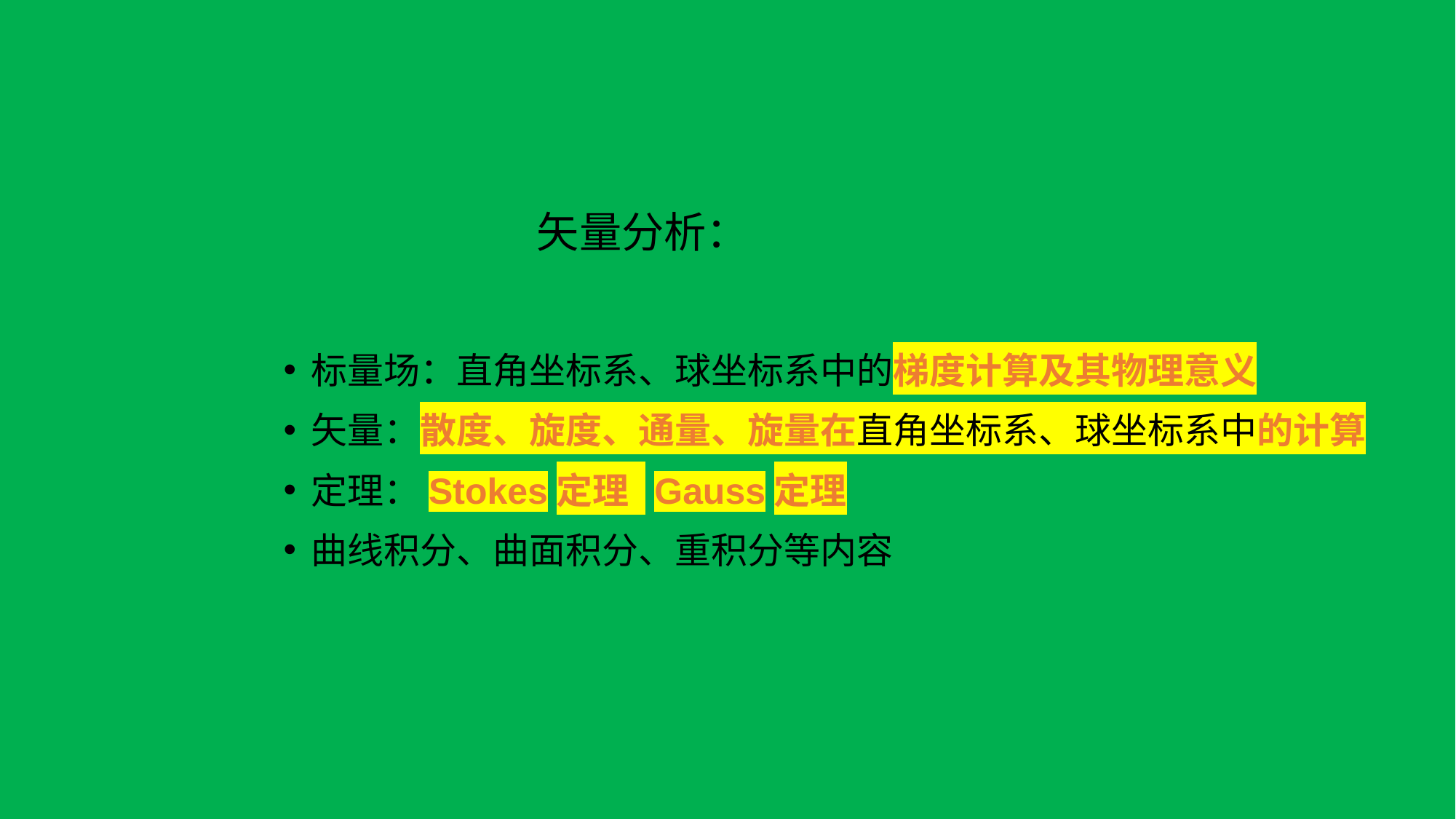

# 矢量分析：
标量场：直角坐标系、球坐标系中的梯度计算及其物理意义
矢量：散度、旋度、通量、旋量在直角坐标系、球坐标系中的计算
定理：Stokes定理  Gauss定理
曲线积分、曲面积分、重积分等内容